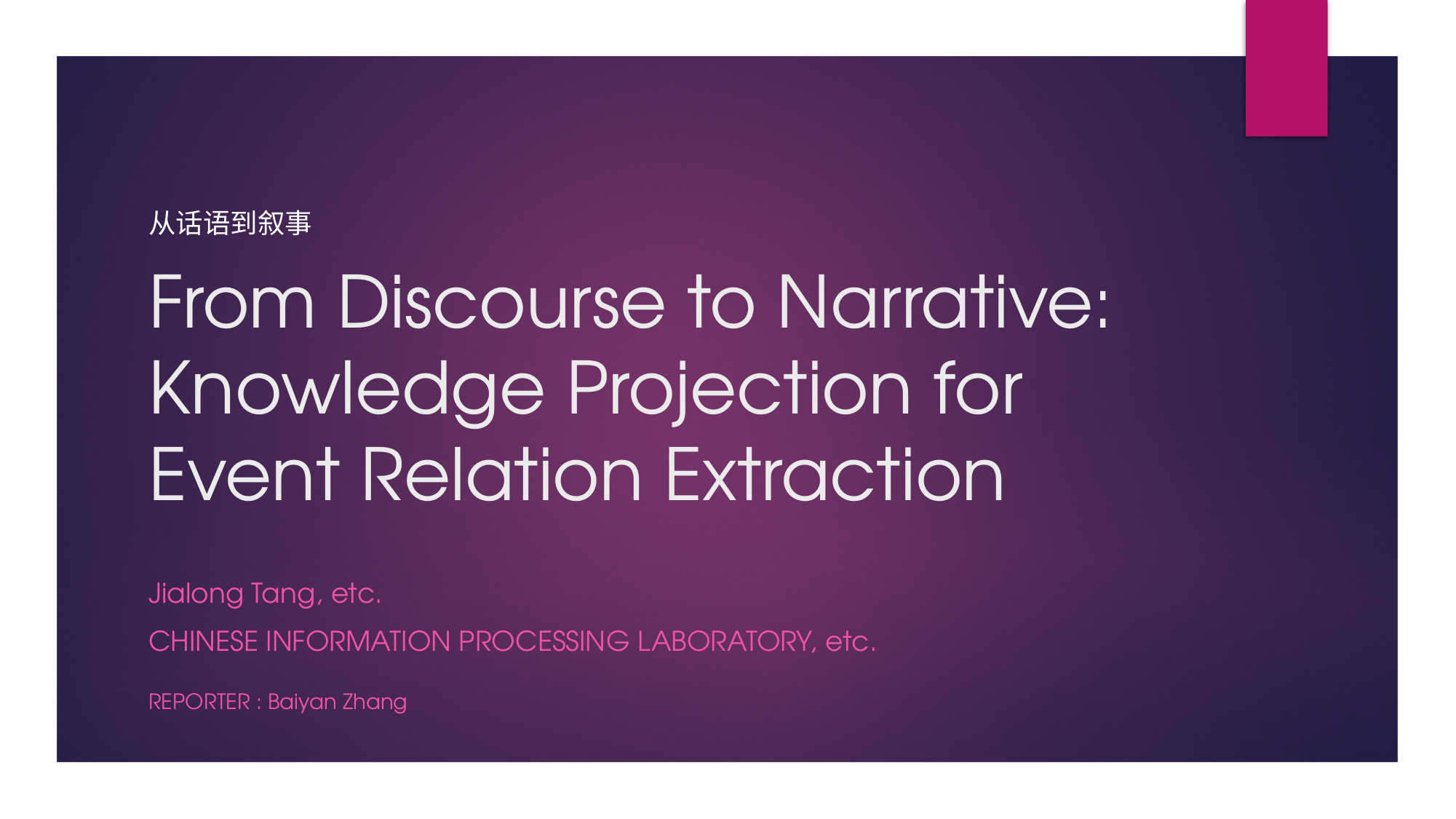

# From Discourse to Narrative: Knowledge Projection for Event Relation Extraction
从话语到叙事
Jialong Tang, etc.
Chinese Information Processing Laboratory, etc.
Reporter : Baiyan Zhang